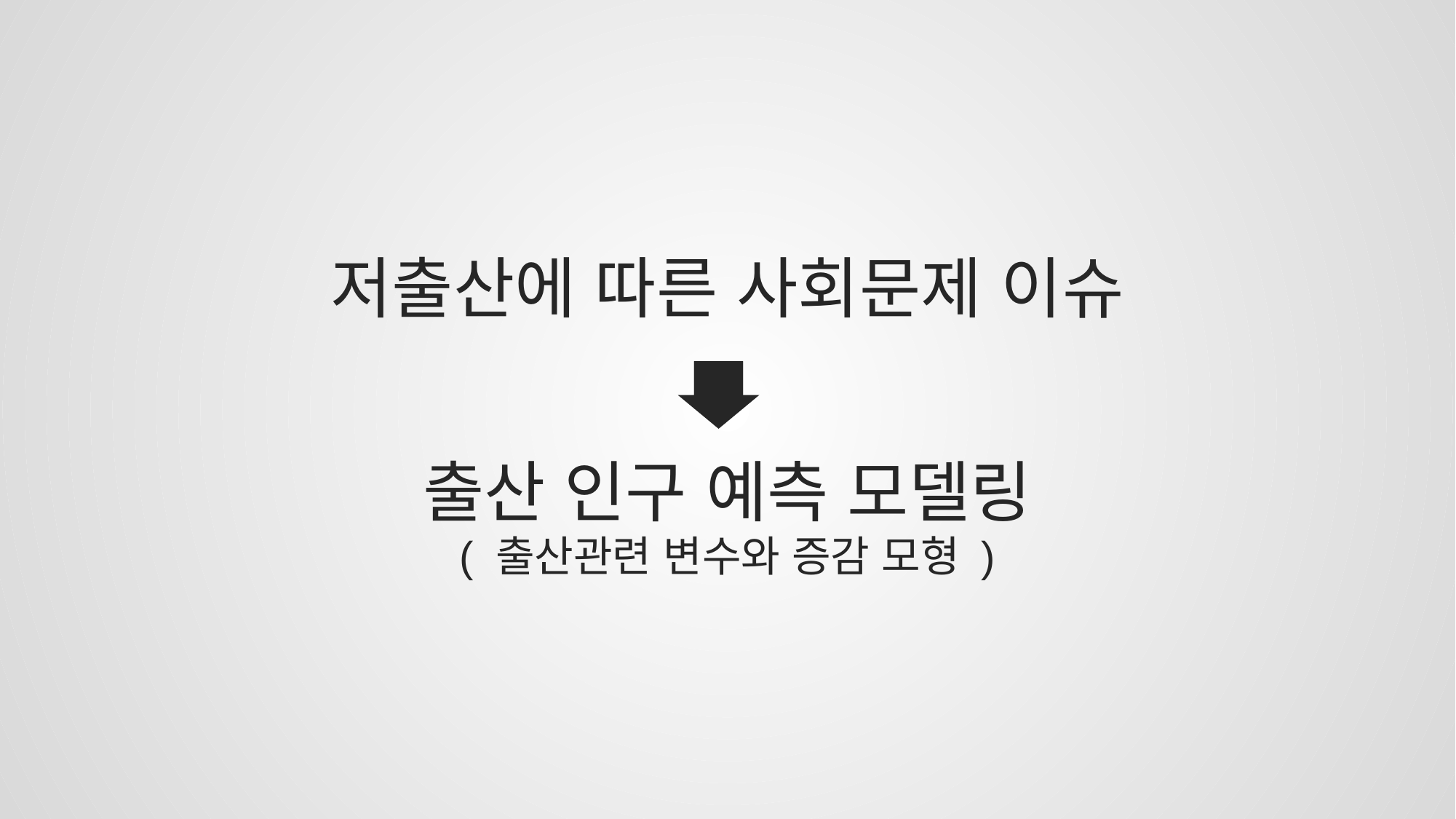

저출산에 따른 사회문제 이슈

출산 인구 예측 모델링
( 출산관련 변수와 증감 모형 )